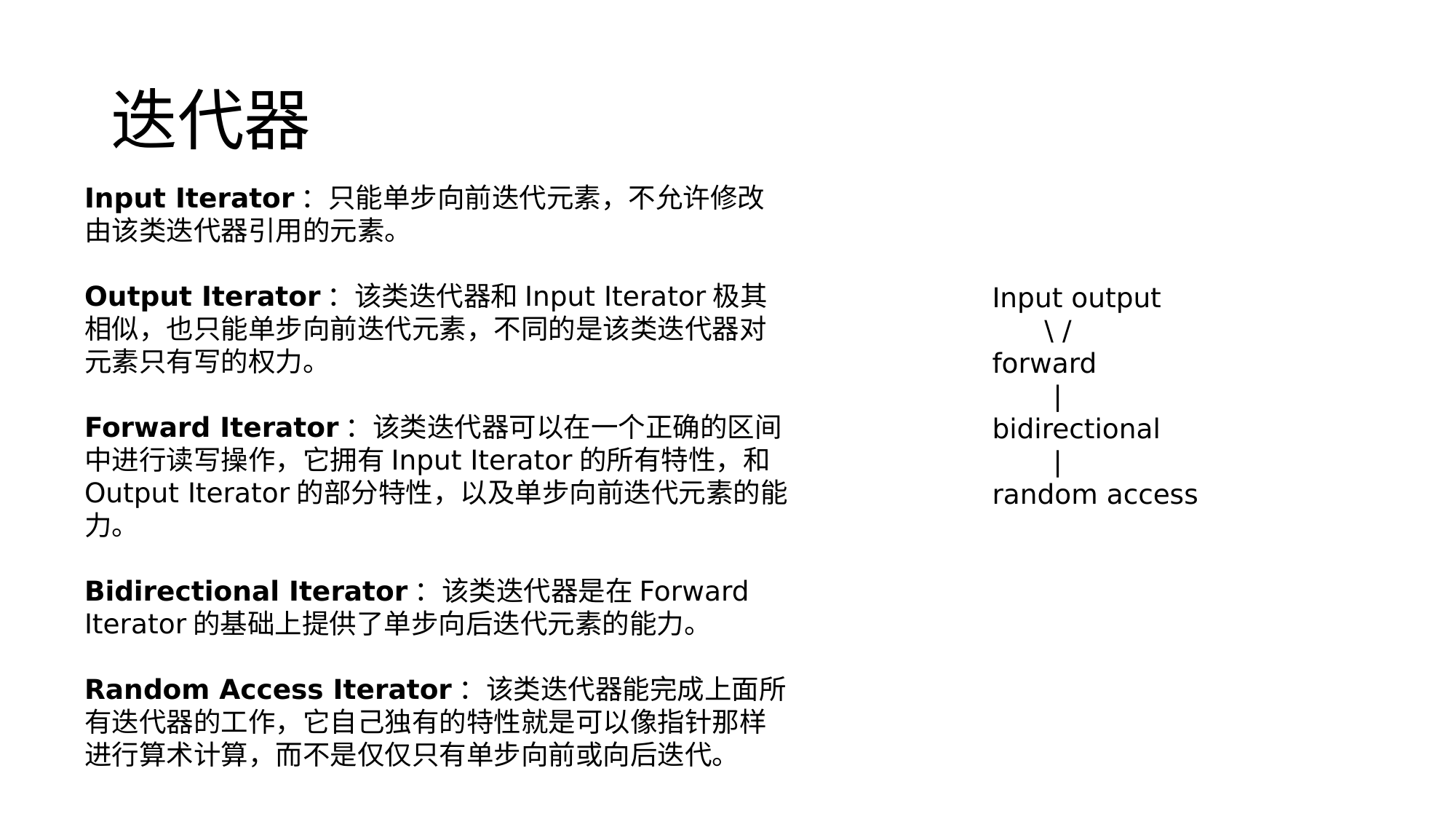

# 迭代器
Input Iterator：只能单步向前迭代元素，不允许修改由该类迭代器引用的元素。
Output Iterator：该类迭代器和Input Iterator极其相似，也只能单步向前迭代元素，不同的是该类迭代器对元素只有写的权力。
Forward Iterator：该类迭代器可以在一个正确的区间中进行读写操作，它拥有Input Iterator的所有特性，和Output Iterator的部分特性，以及单步向前迭代元素的能力。
Bidirectional Iterator：该类迭代器是在Forward Iterator的基础上提供了单步向后迭代元素的能力。
Random Access Iterator：该类迭代器能完成上面所有迭代器的工作，它自己独有的特性就是可以像指针那样进行算术计算，而不是仅仅只有单步向前或向后迭代。
Input output
      \ /
forward
       |
bidirectional
       |
random access